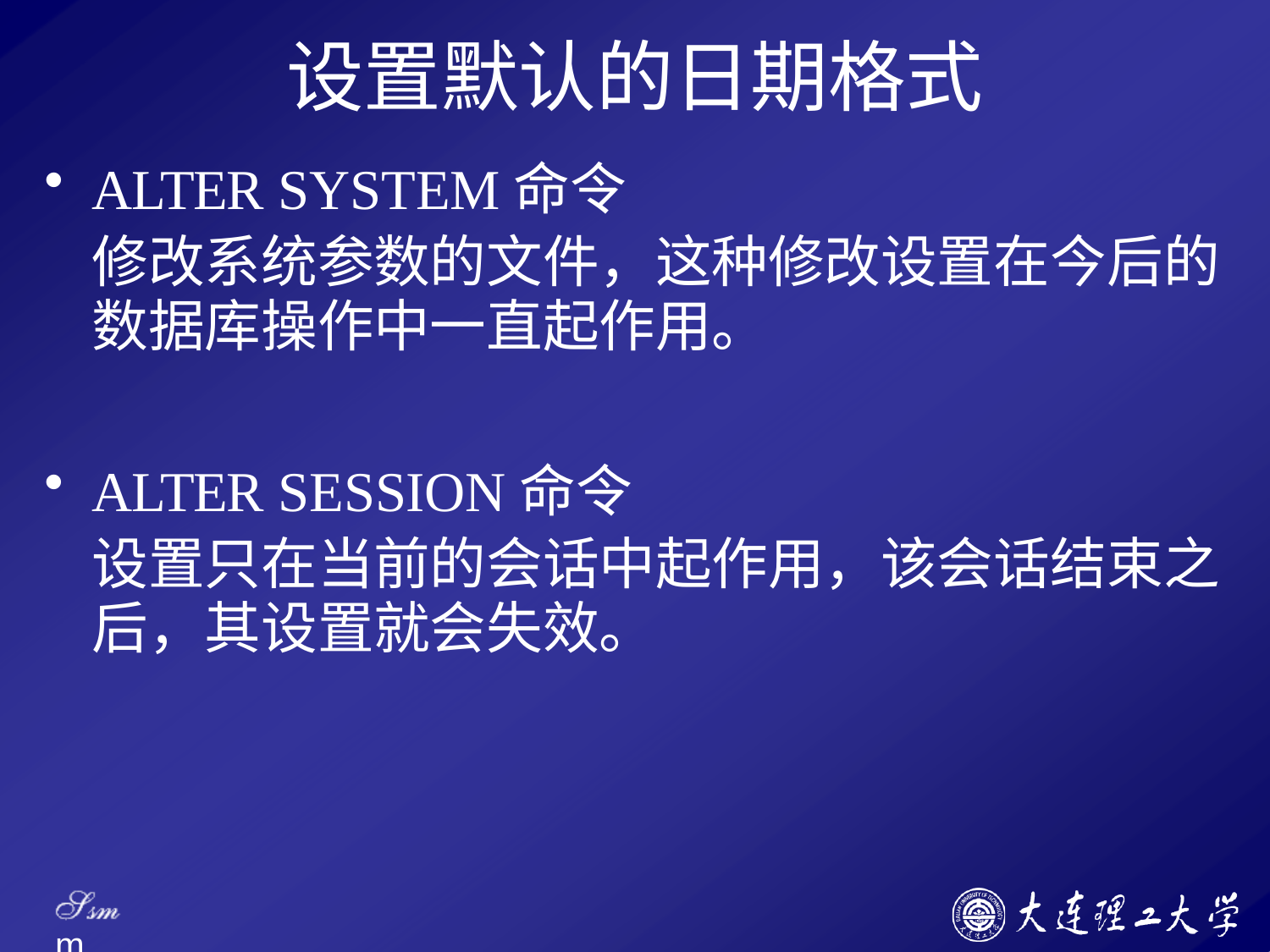

# 设置默认的日期格式
ALTER SYSTEM命令
修改系统参数的文件，这种修改设置在今后的 数据库操作中一直起作用。

ALTER SESSION命令
设置只在当前的会话中起作用，该会话结束之 后，其设置就会失效。

Ssm